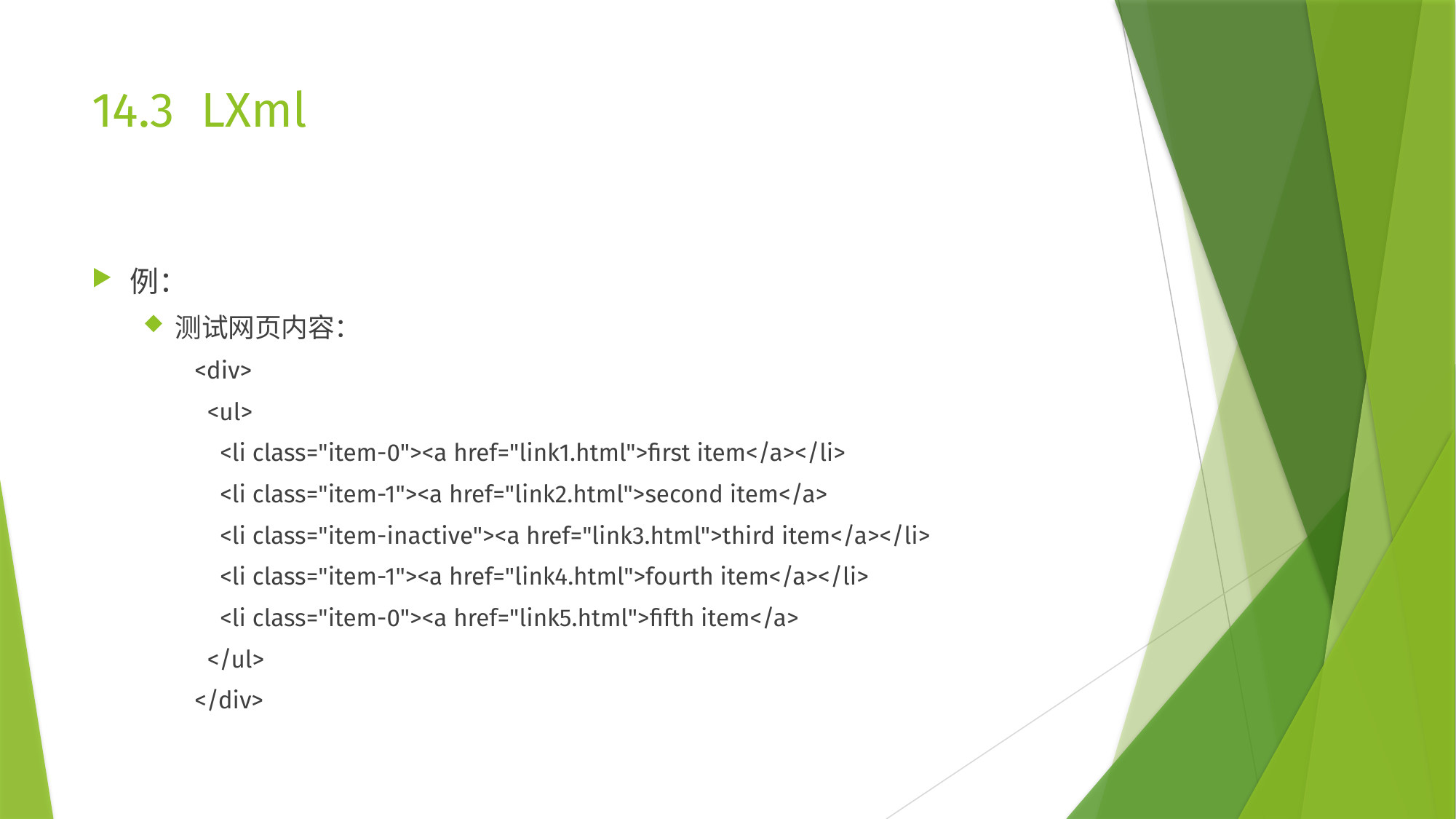

# 14.3	LXml
例：
测试网页内容：
<div>
  <ul>
    <li class="item-0"><a href="link1.html">first item</a></li>
    <li class="item-1"><a href="link2.html">second item</a>
    <li class="item-inactive"><a href="link3.html">third item</a></li>
    <li class="item-1"><a href="link4.html">fourth item</a></li>
    <li class="item-0"><a href="link5.html">fifth item</a>
  </ul>
</div>